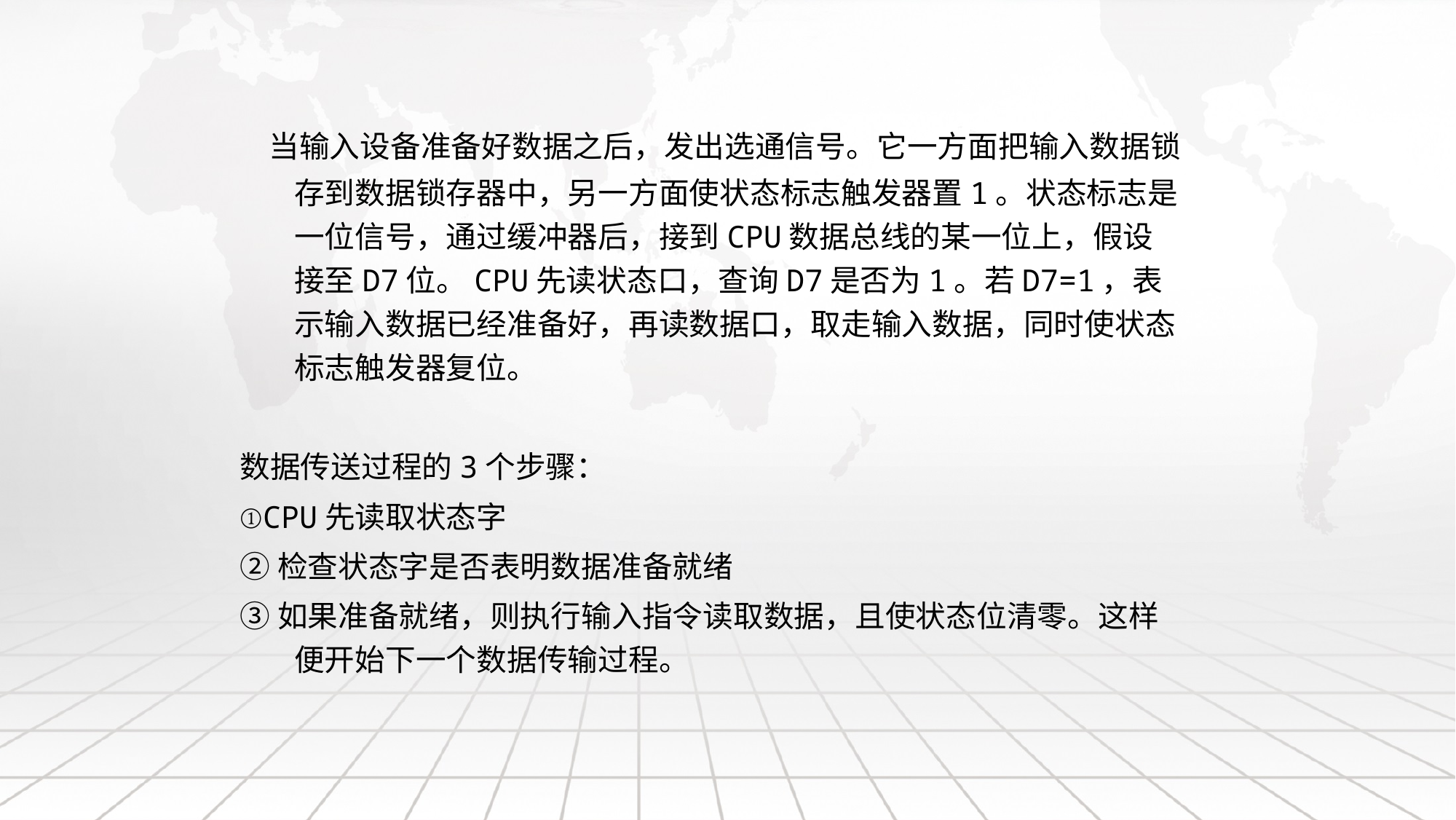

当输入设备准备好数据之后，发出选通信号。它一方面把输入数据锁存到数据锁存器中，另一方面使状态标志触发器置1。状态标志是一位信号，通过缓冲器后，接到CPU数据总线的某一位上，假设接至D7位。CPU先读状态口，查询D7是否为1。若D7=1，表示输入数据已经准备好，再读数据口，取走输入数据，同时使状态标志触发器复位。

数据传送过程的3个步骤：
①CPU先读取状态字
②检查状态字是否表明数据准备就绪
③如果准备就绪，则执行输入指令读取数据，且使状态位清零。这样便开始下一个数据传输过程。